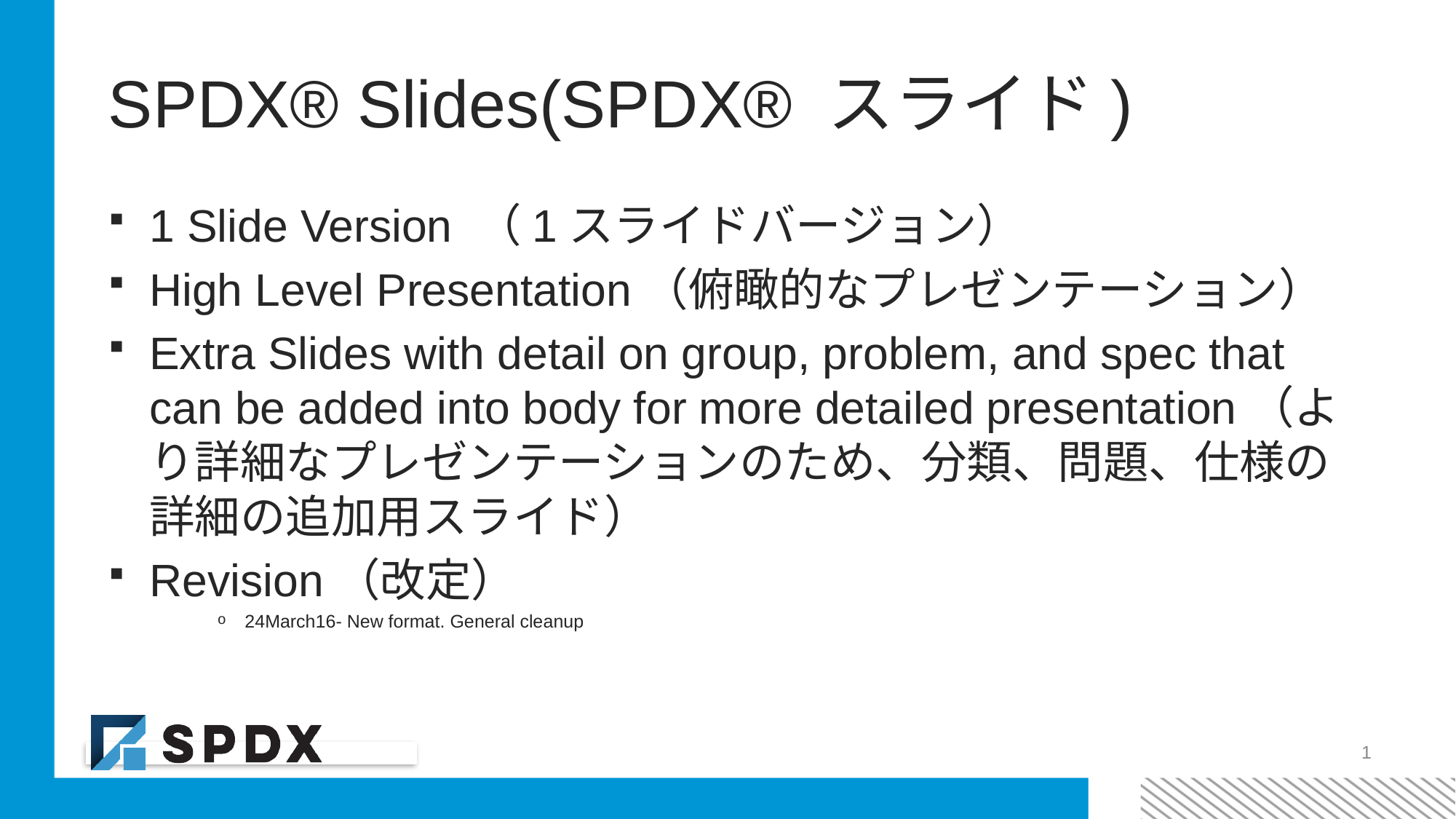

# SPDX® Slides(SPDX® スライド)
1 Slide Version （1スライドバージョン）
High Level Presentation（俯瞰的なプレゼンテーション）
Extra Slides with detail on group, problem, and spec that can be added into body for more detailed presentation（より詳細なプレゼンテーションのため、分類、問題、仕様の詳細の追加用スライド）
Revision（改定）
24March16- New format. General cleanup

1